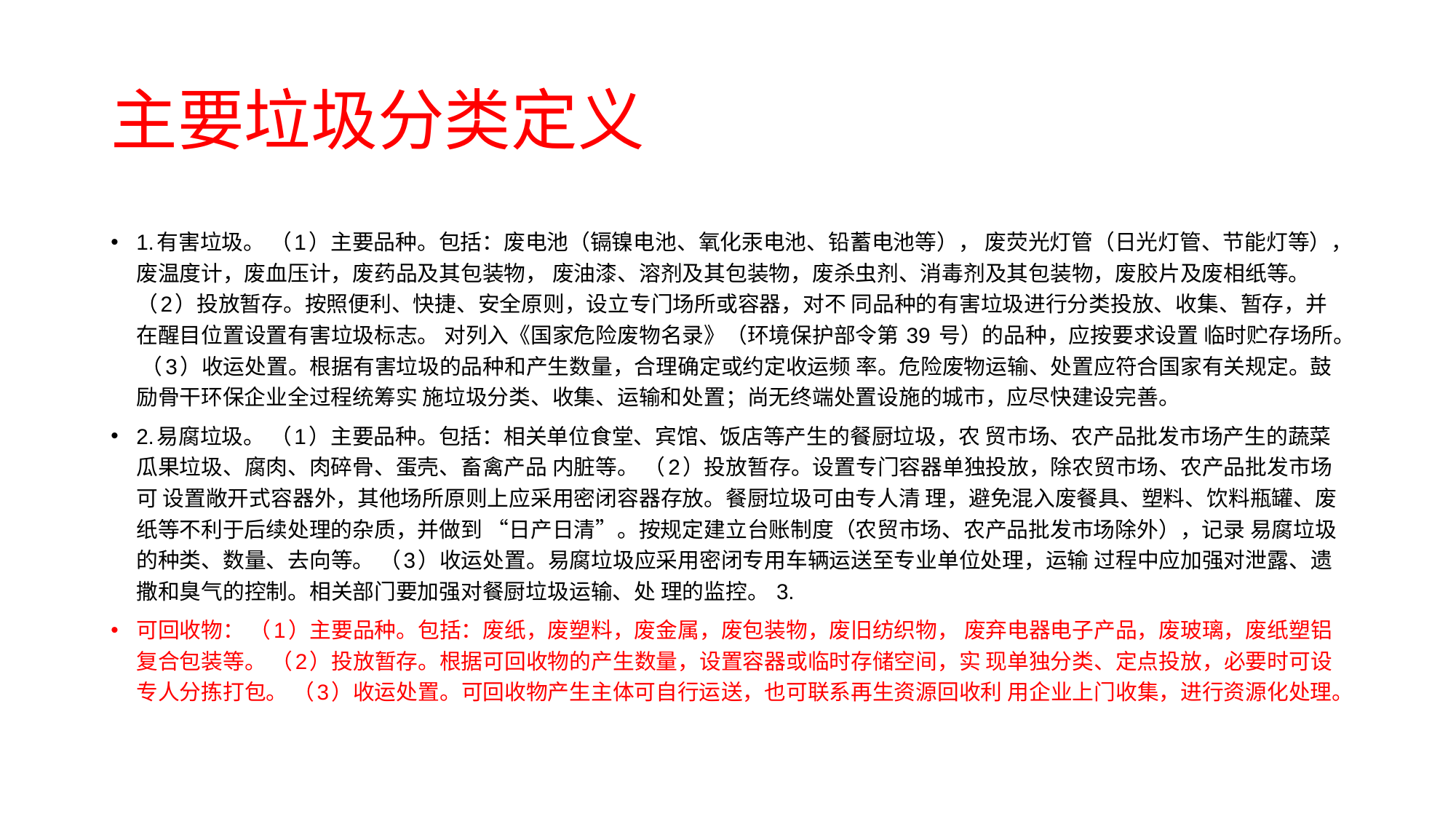

# 主要垃圾分类定义
1.有害垃圾。 （1）主要品种。包括：废电池（镉镍电池、氧化汞电池、铅蓄电池等）， 废荧光灯管（日光灯管、节能灯等），废温度计，废血压计，废药品及其包装物， 废油漆、溶剂及其包装物，废杀虫剂、消毒剂及其包装物，废胶片及废相纸等。 （2）投放暂存。按照便利、快捷、安全原则，设立专门场所或容器，对不 同品种的有害垃圾进行分类投放、收集、暂存，并在醒目位置设置有害垃圾标志。 对列入《国家危险废物名录》（环境保护部令第 39 号）的品种，应按要求设置 临时贮存场所。 （3）收运处置。根据有害垃圾的品种和产生数量，合理确定或约定收运频 率。危险废物运输、处置应符合国家有关规定。鼓励骨干环保企业全过程统筹实 施垃圾分类、收集、运输和处置；尚无终端处置设施的城市，应尽快建设完善。
2.易腐垃圾。 （1）主要品种。包括：相关单位食堂、宾馆、饭店等产生的餐厨垃圾，农 贸市场、农产品批发市场产生的蔬菜瓜果垃圾、腐肉、肉碎骨、蛋壳、畜禽产品 内脏等。 （2）投放暂存。设置专门容器单独投放，除农贸市场、农产品批发市场可 设置敞开式容器外，其他场所原则上应采用密闭容器存放。餐厨垃圾可由专人清 理，避免混入废餐具、塑料、饮料瓶罐、废纸等不利于后续处理的杂质，并做到 “日产日清”。按规定建立台账制度（农贸市场、农产品批发市场除外），记录 易腐垃圾的种类、数量、去向等。 （3）收运处置。易腐垃圾应采用密闭专用车辆运送至专业单位处理，运输 过程中应加强对泄露、遗撒和臭气的控制。相关部门要加强对餐厨垃圾运输、处 理的监控。 3.
可回收物： （1）主要品种。包括：废纸，废塑料，废金属，废包装物，废旧纺织物， 废弃电器电子产品，废玻璃，废纸塑铝复合包装等。 （2）投放暂存。根据可回收物的产生数量，设置容器或临时存储空间，实 现单独分类、定点投放，必要时可设专人分拣打包。 （3）收运处置。可回收物产生主体可自行运送，也可联系再生资源回收利 用企业上门收集，进行资源化处理。